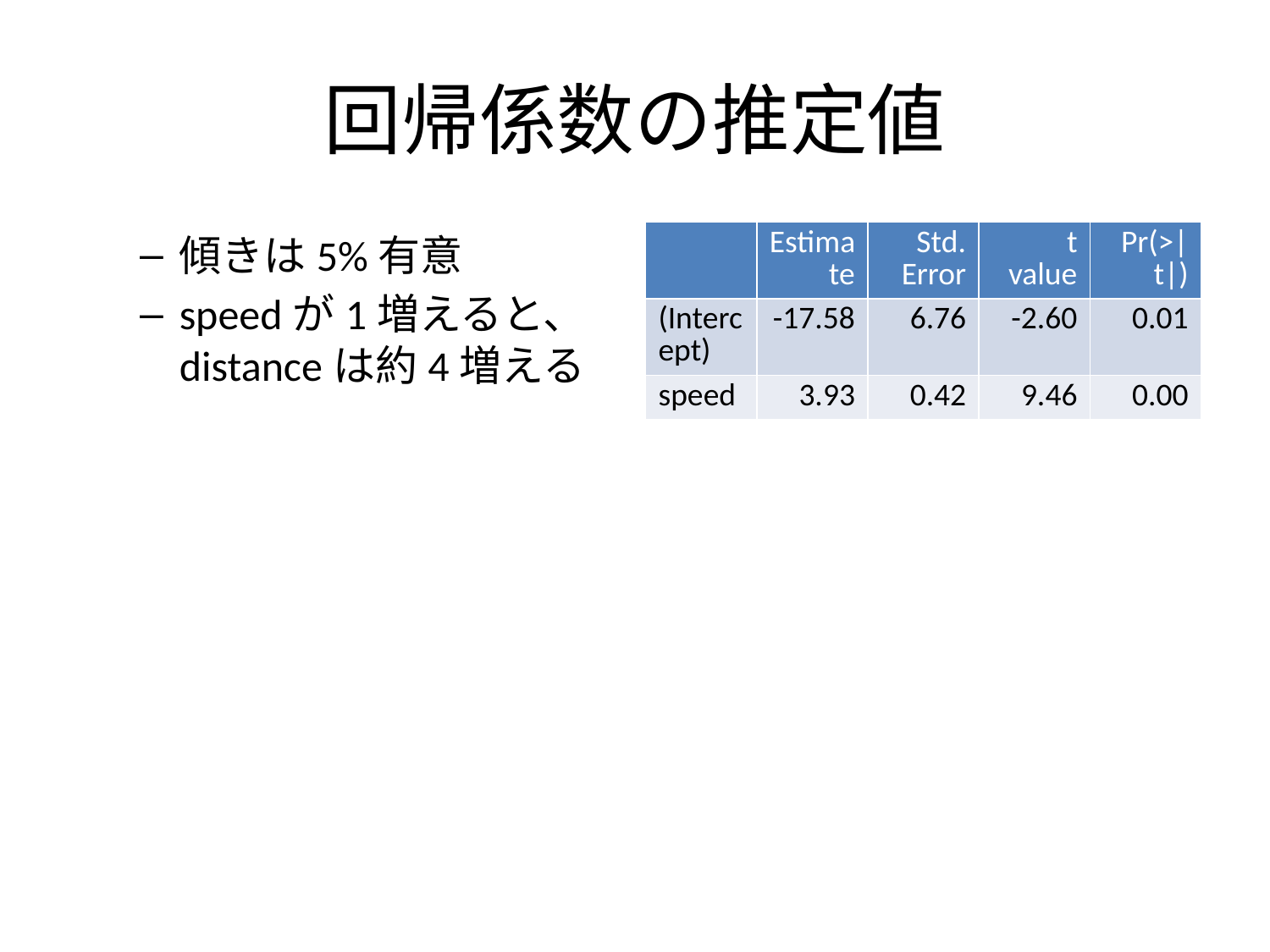

# 回帰係数の推定値
傾きは5%有意
speedが1増えると、 distanceは約4増える
|  | Estimate | Std. Error | t value | Pr(>|t|) |
| --- | --- | --- | --- | --- |
| (Intercept) | -17.58 | 6.76 | -2.60 | 0.01 |
| speed | 3.93 | 0.42 | 9.46 | 0.00 |